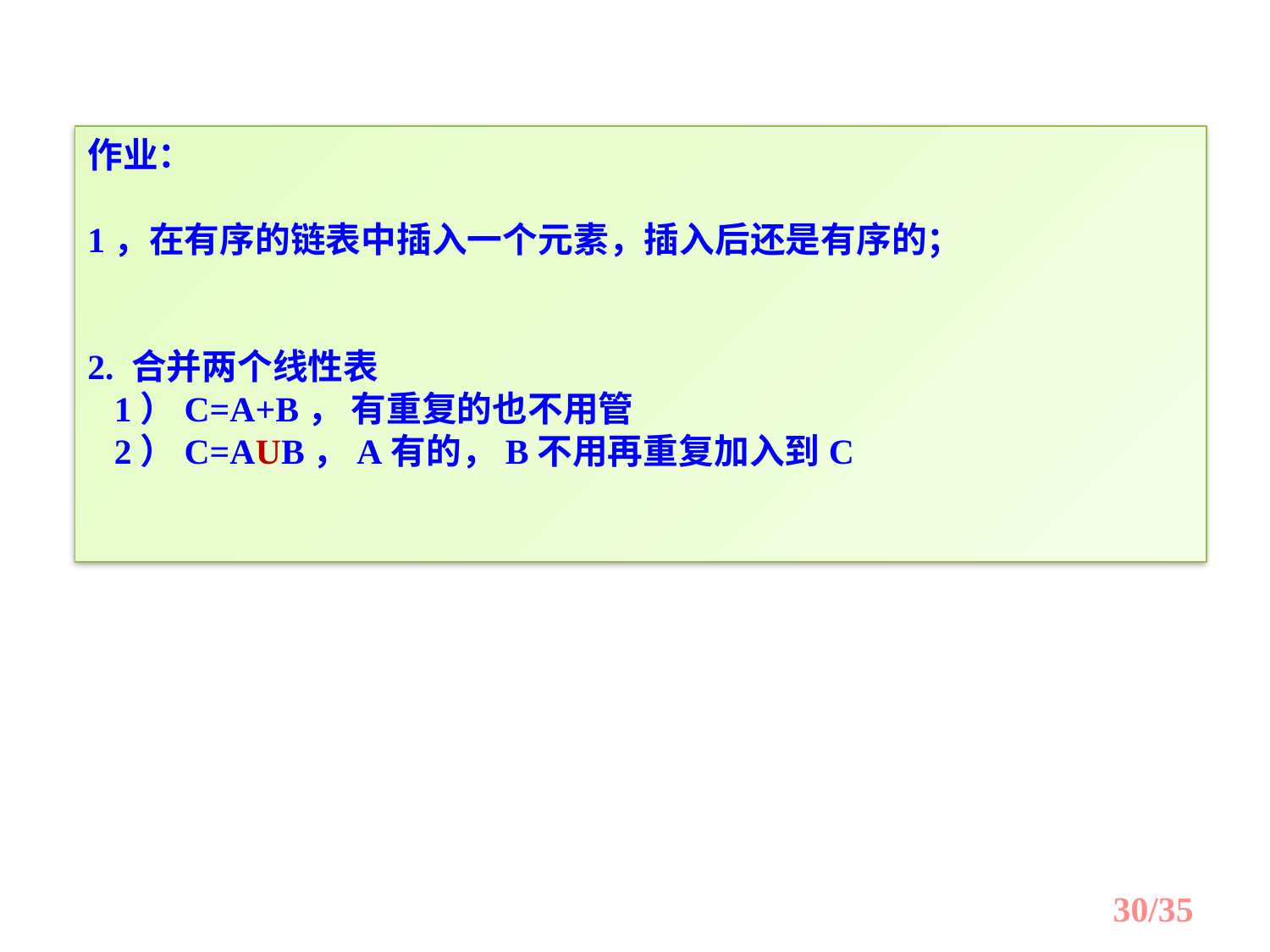

作业：

1，在有序的链表中插入一个元素，插入后还是有序的；

2. 合并两个线性表
   1）C=A+B， 有重复的也不用管
   2）C=AUB，A有的，B不用再重复加入到C

30/35